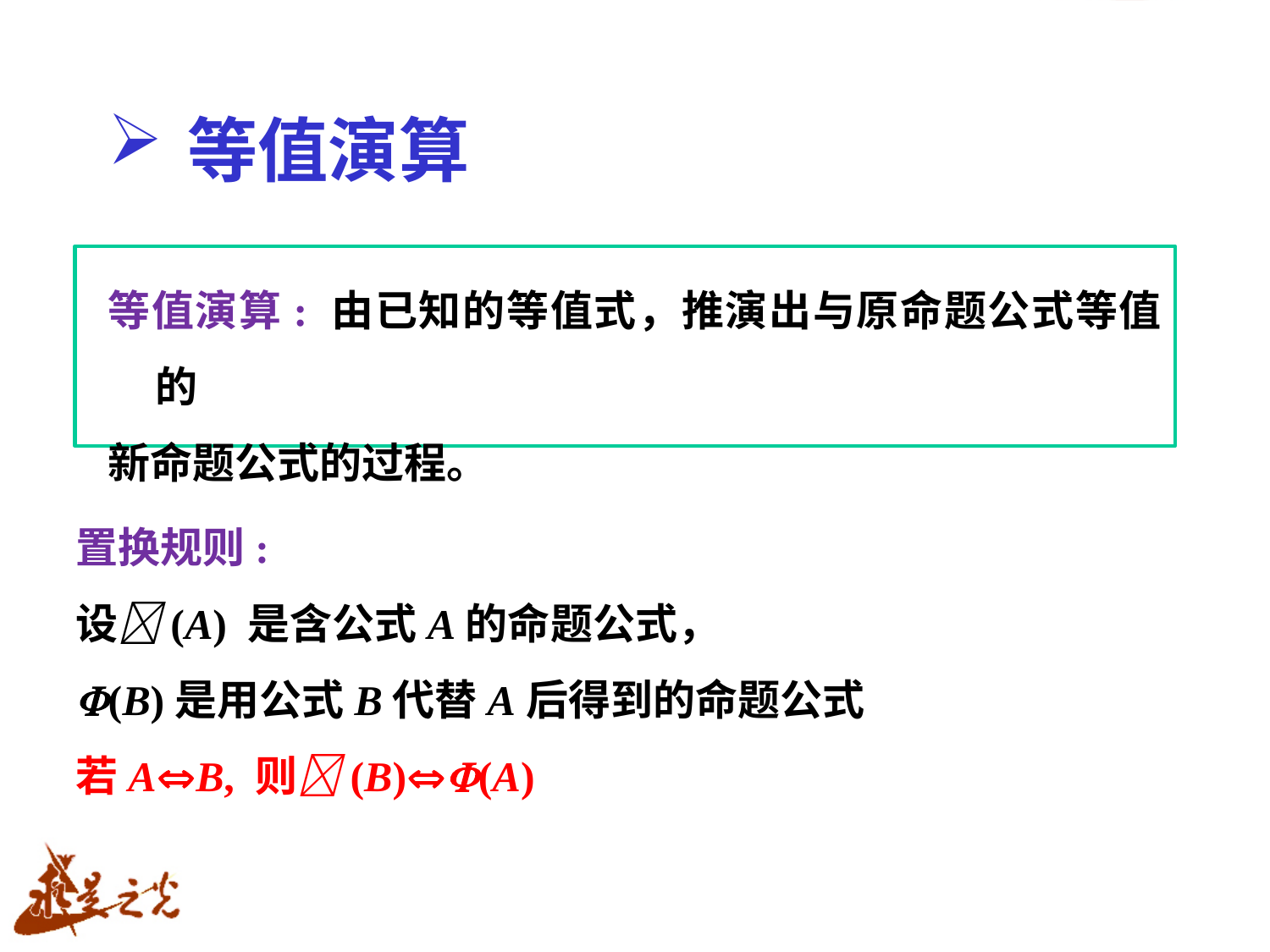

# 等值演算

等值演算: 由已知的等值式，推演出与原命题公式等值的
新命题公式的过程。

置换规则:
设Φ(A) 是含公式A的命题公式，
Φ(B)是用公式B代替A后得到的命题公式
若A⇔B, 则Φ(B)⇔Φ(A)

5